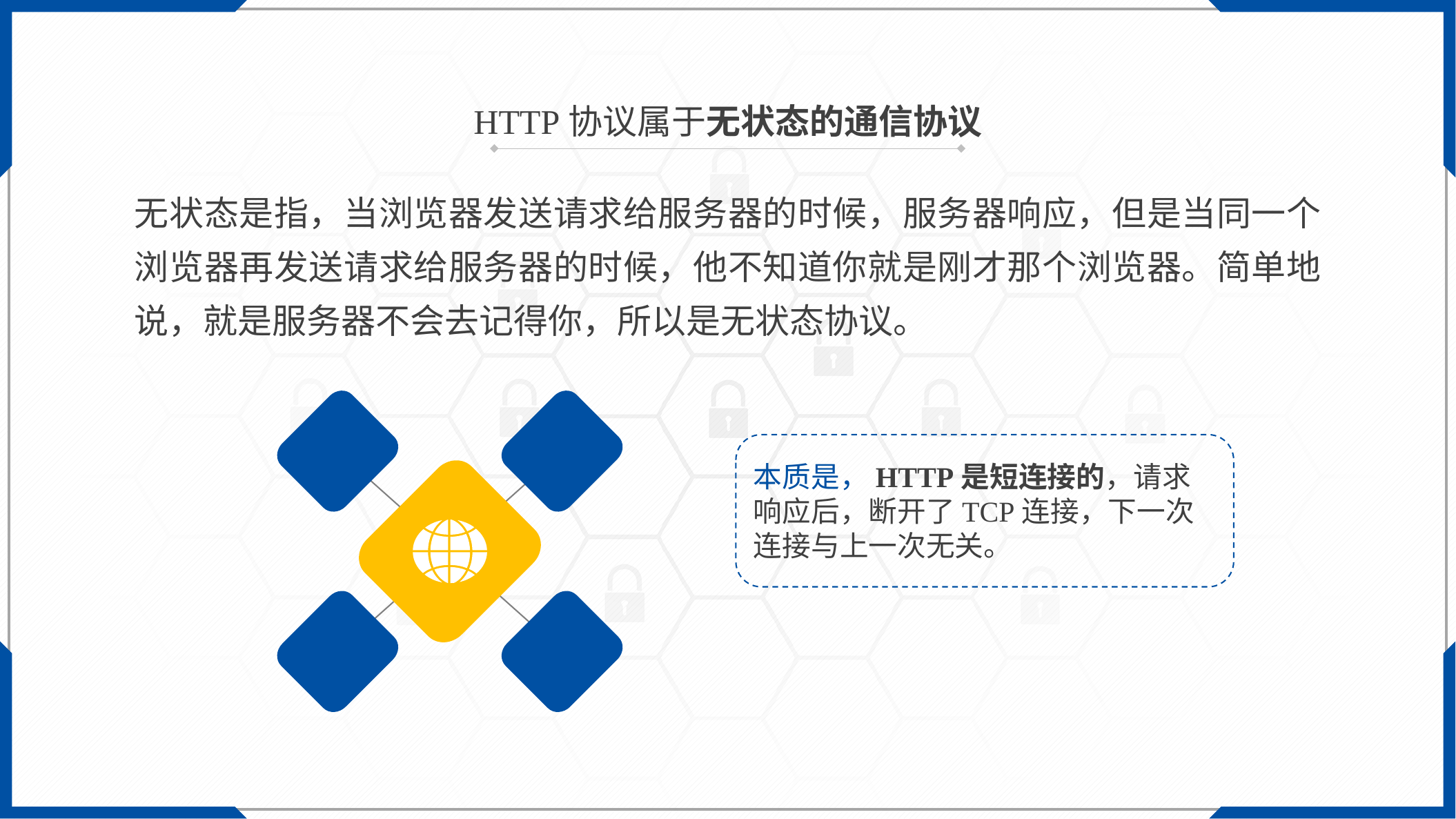

HTTP协议属于无状态的通信协议
无状态是指，当浏览器发送请求给服务器的时候，服务器响应，但是当同一个浏览器再发送请求给服务器的时候，他不知道你就是刚才那个浏览器。简单地说，就是服务器不会去记得你，所以是无状态协议。

本质是，HTTP是短连接的，请求响应后，断开了TCP连接，下一次连接与上一次无关。